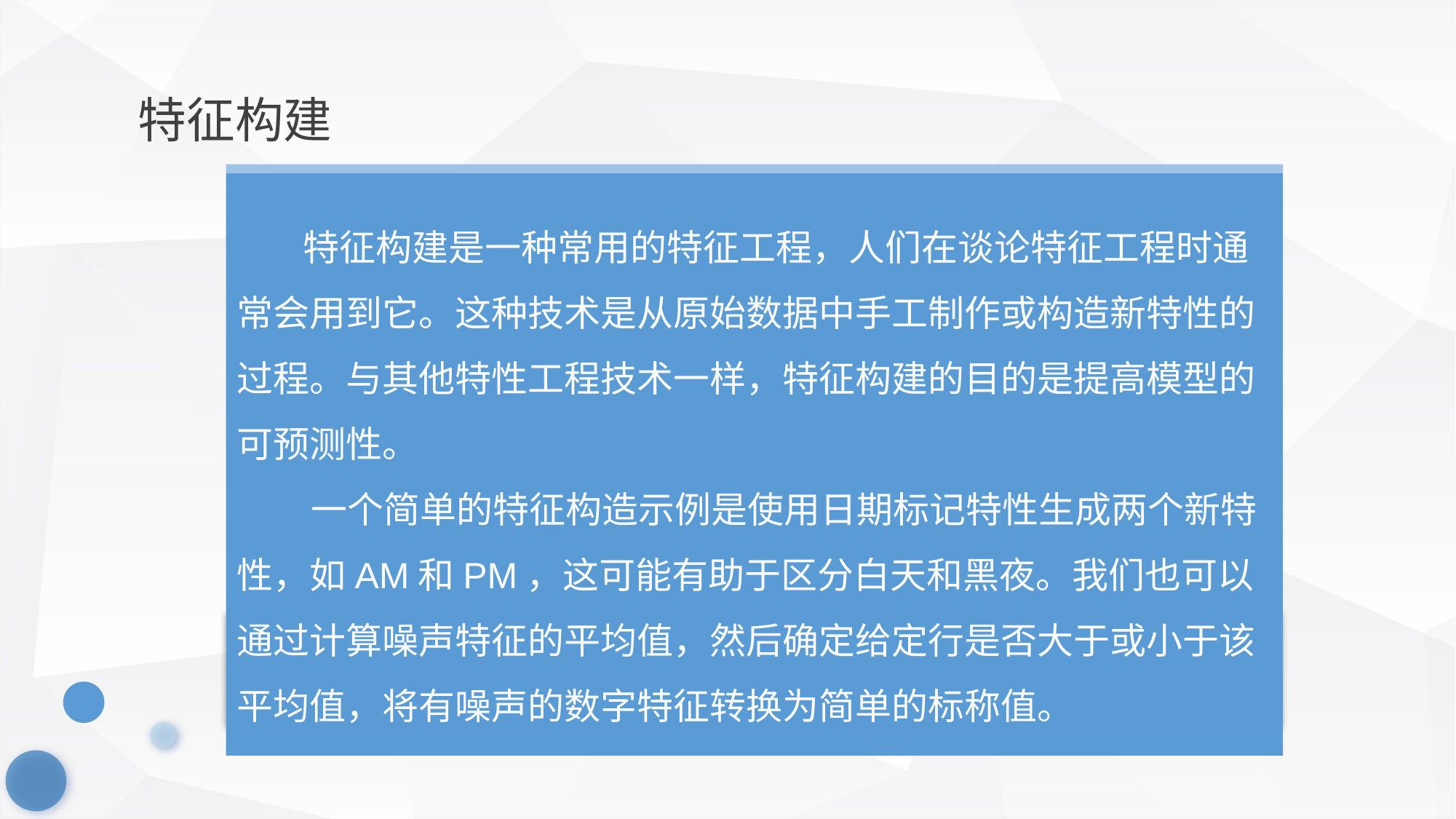

特征构建

       特征构建是一种常用的特征工程，人们在谈论特征工程时通常会用到它。这种技术是从原始数据中手工制作或构造新特性的过程。与其他特性工程技术一样，特征构建的目的是提高模型的可预测性。
        一个简单的特征构造示例是使用日期标记特性生成两个新特性，如AM和PM，这可能有助于区分白天和黑夜。我们也可以通过计算噪声特征的平均值，然后确定给定行是否大于或小于该平均值，将有噪声的数字特征转换为简单的标称值。